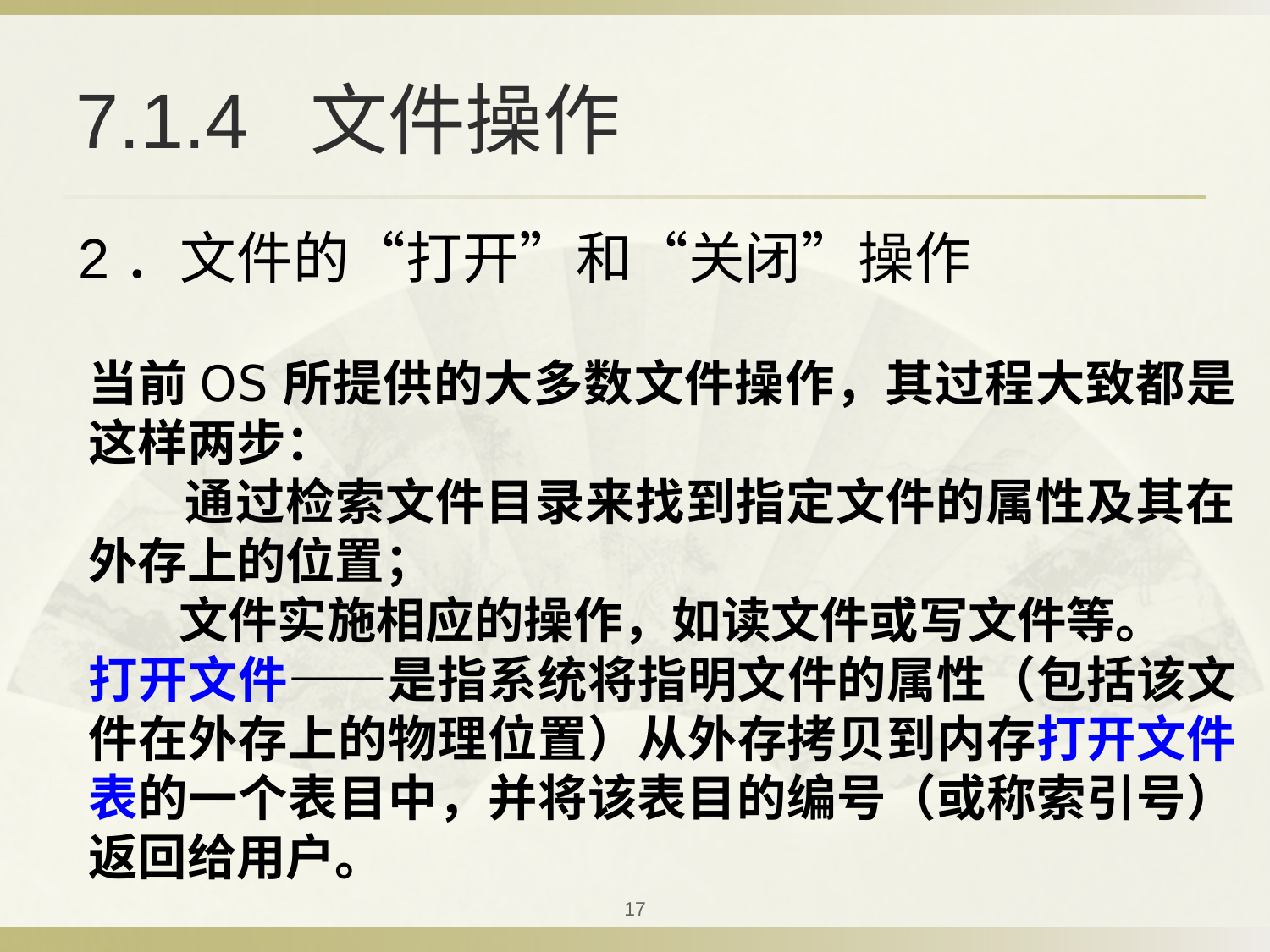

# 7.1.4  文件操作
2．文件的“打开”和“关闭”操作
当前OS所提供的大多数文件操作，其过程大致都是这样两步：
       通过检索文件目录来找到指定文件的属性及其在外存上的位置；
       文件实施相应的操作，如读文件或写文件等。
打开文件——是指系统将指明文件的属性（包括该文件在外存上的物理位置）从外存拷贝到内存打开文件表的一个表目中，并将该表目的编号（或称索引号）返回给用户。
17